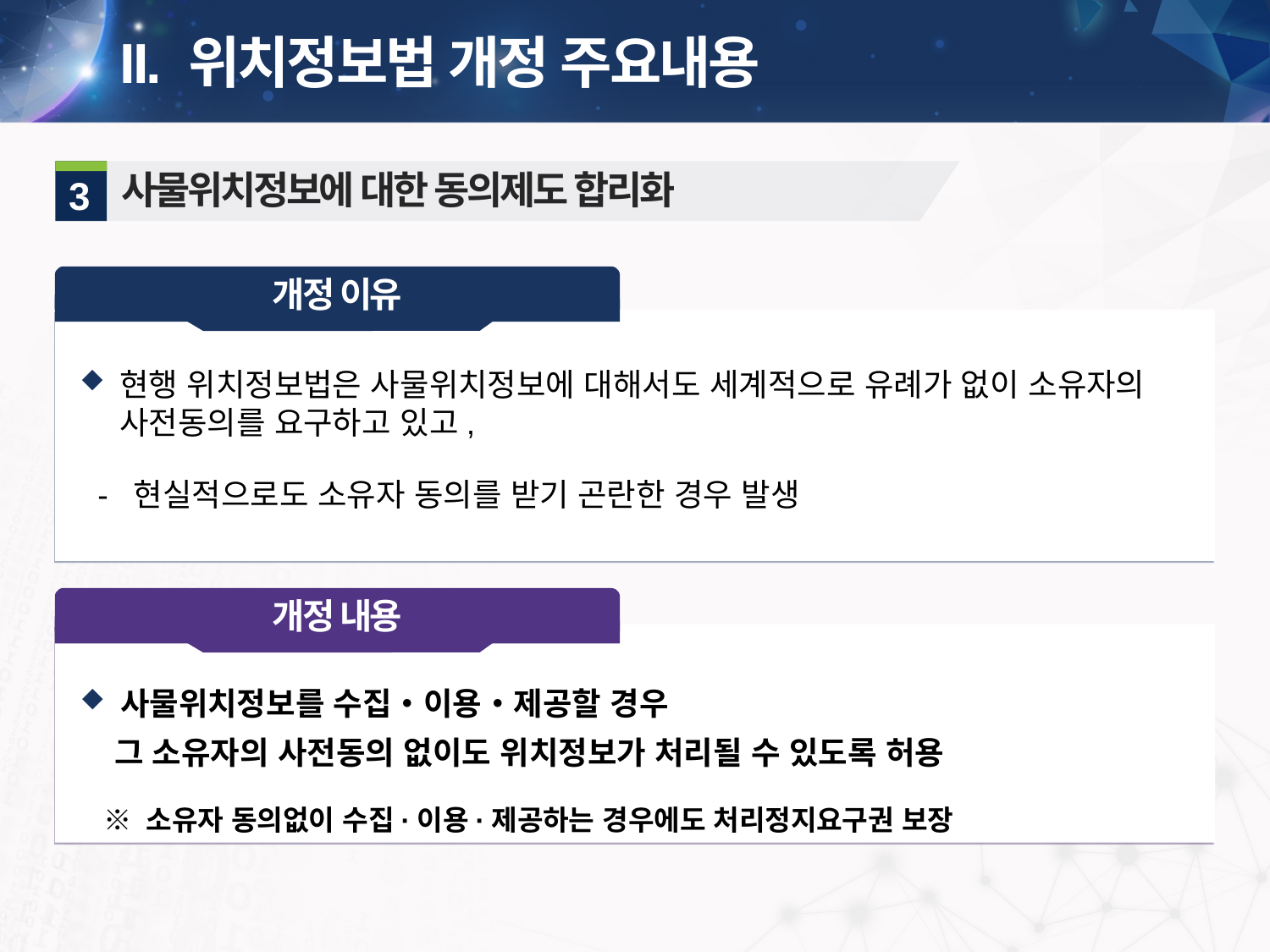

II. 위치정보법 개정 주요내용

사물위치정보에 대한 동의제도 합리화

3

개정 이유

현행 위치정보법은 사물위치정보에 대해서도 세계적으로 유례가 없이 소유자의 사전동의를 요구하고 있고,

  -  현실적으로도 소유자 동의를 받기 곤란한 경우 발생

개정 내용

 사물위치정보를 수집‧이용‧제공할 경우
   그 소유자의 사전동의 없이도 위치정보가 처리될 수 있도록 허용

   ※ 소유자 동의없이 수집·이용·제공하는 경우에도 처리정지요구권 보장